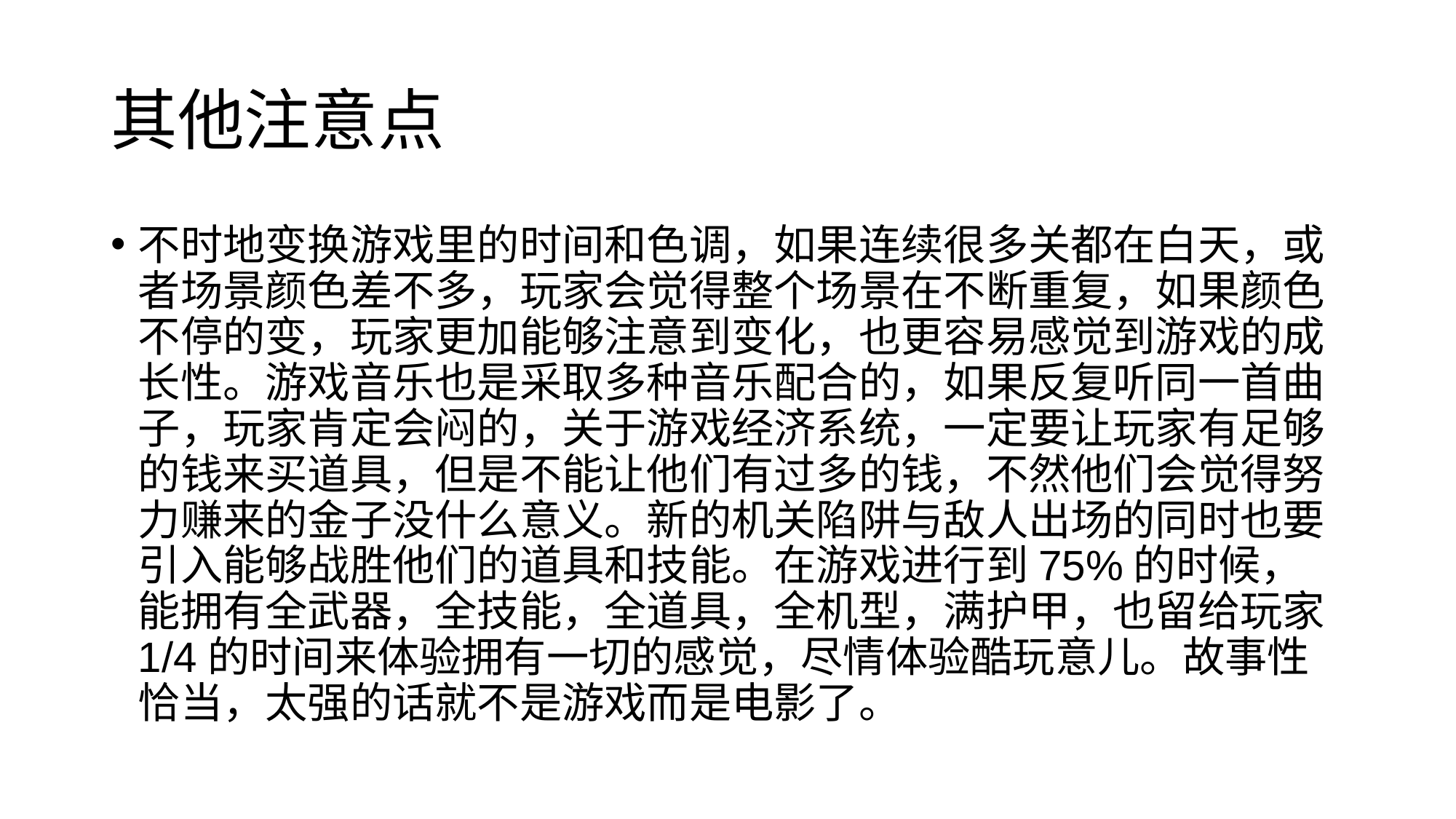

# 其他注意点
不时地变换游戏里的时间和色调，如果连续很多关都在白天，或者场景颜色差不多，玩家会觉得整个场景在不断重复，如果颜色不停的变，玩家更加能够注意到变化，也更容易感觉到游戏的成长性。游戏音乐也是采取多种音乐配合的，如果反复听同一首曲子，玩家肯定会闷的，关于游戏经济系统，一定要让玩家有足够的钱来买道具，但是不能让他们有过多的钱，不然他们会觉得努力赚来的金子没什么意义。新的机关陷阱与敌人出场的同时也要引入能够战胜他们的道具和技能。在游戏进行到75%的时候，能拥有全武器，全技能，全道具，全机型，满护甲，也留给玩家1/4的时间来体验拥有一切的感觉，尽情体验酷玩意儿。故事性恰当，太强的话就不是游戏而是电影了。